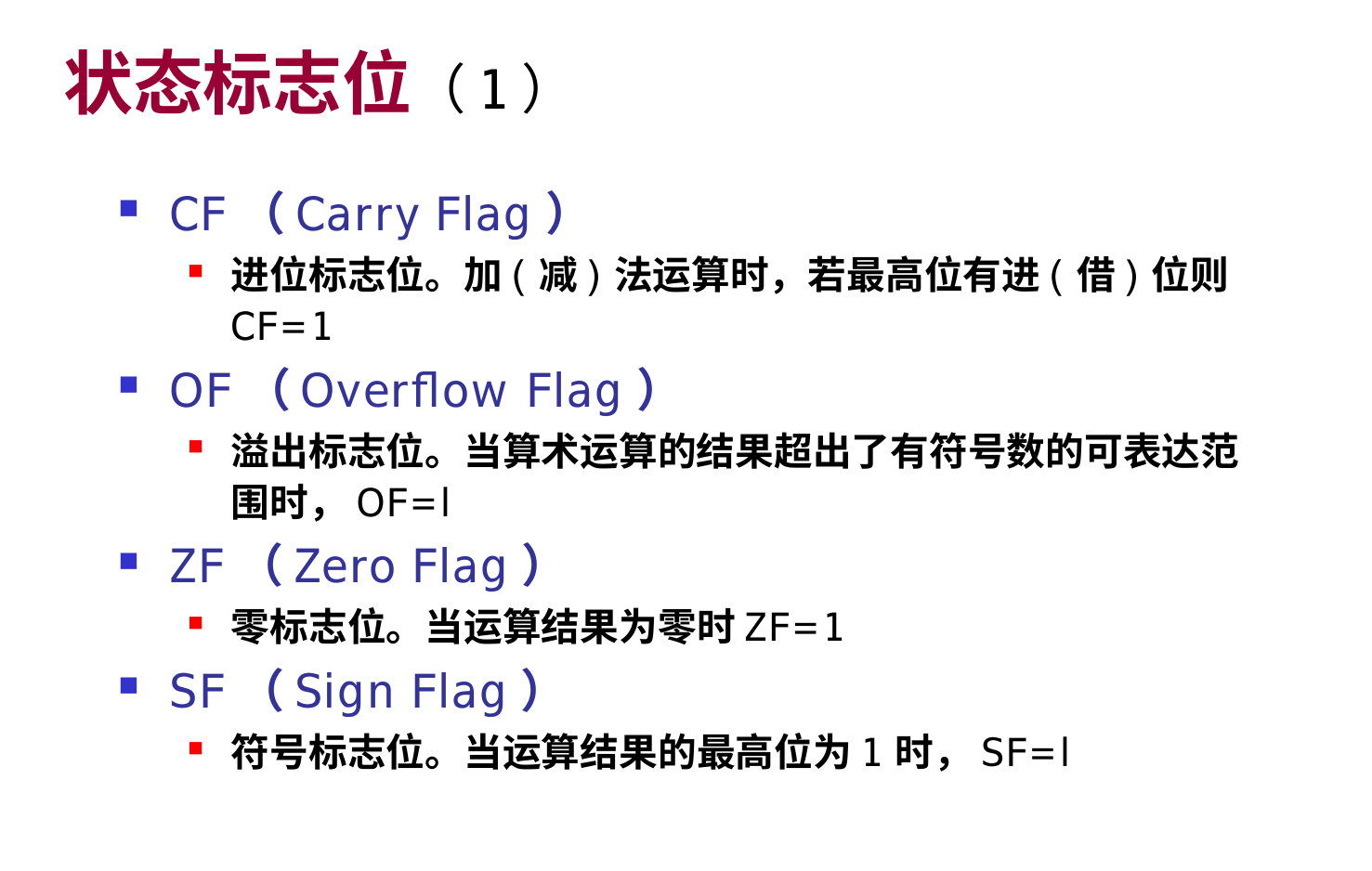

# 状态标志位（1）
CF（Carry Flag）
进位标志位。加(减)法运算时，若最高位有进(借)位则CF=1
OF（Overflow Flag）
溢出标志位。当算术运算的结果超出了有符号数的可表达范围时，OF=l
ZF（Zero Flag）
零标志位。当运算结果为零时ZF=1
SF（Sign Flag）
符号标志位。当运算结果的最高位为1时，SF=l
47